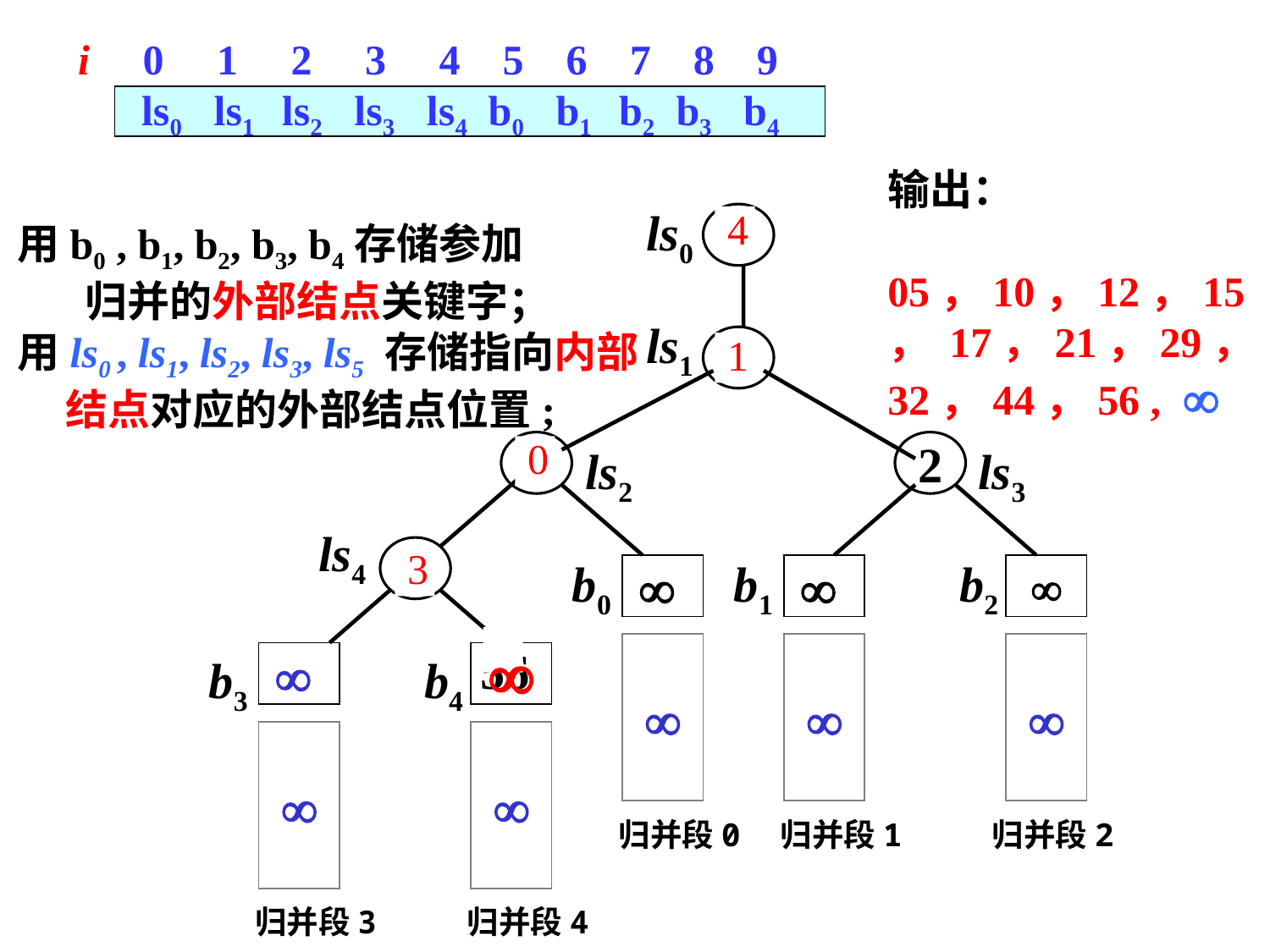

i     0     1     2     3     4    5    6    7    8    9
       ls0   ls1   ls2   ls3   ls4  b0   b1   b2  b3   b4
#

输出：
 05，10，12，15， 17，21，29，32，44，56 ,  ∞
ls0
4

4

用b0 , b1, b2, b3, b4存储参加
      归并的外部结点关键字；
用ls0 , ls1, ls2, ls3, ls5 存储指向内部
    结点对应的外部结点位置;

ls1
1

1

0

0

ls2
2

ls3
ls4
3

3

b0
b1
b2
b3
b4
∞
∞
∞
∞
56
∞

∞
∞
∞
∞
∞
归并段0
归并段1
归并段2
归并段3
归并段4